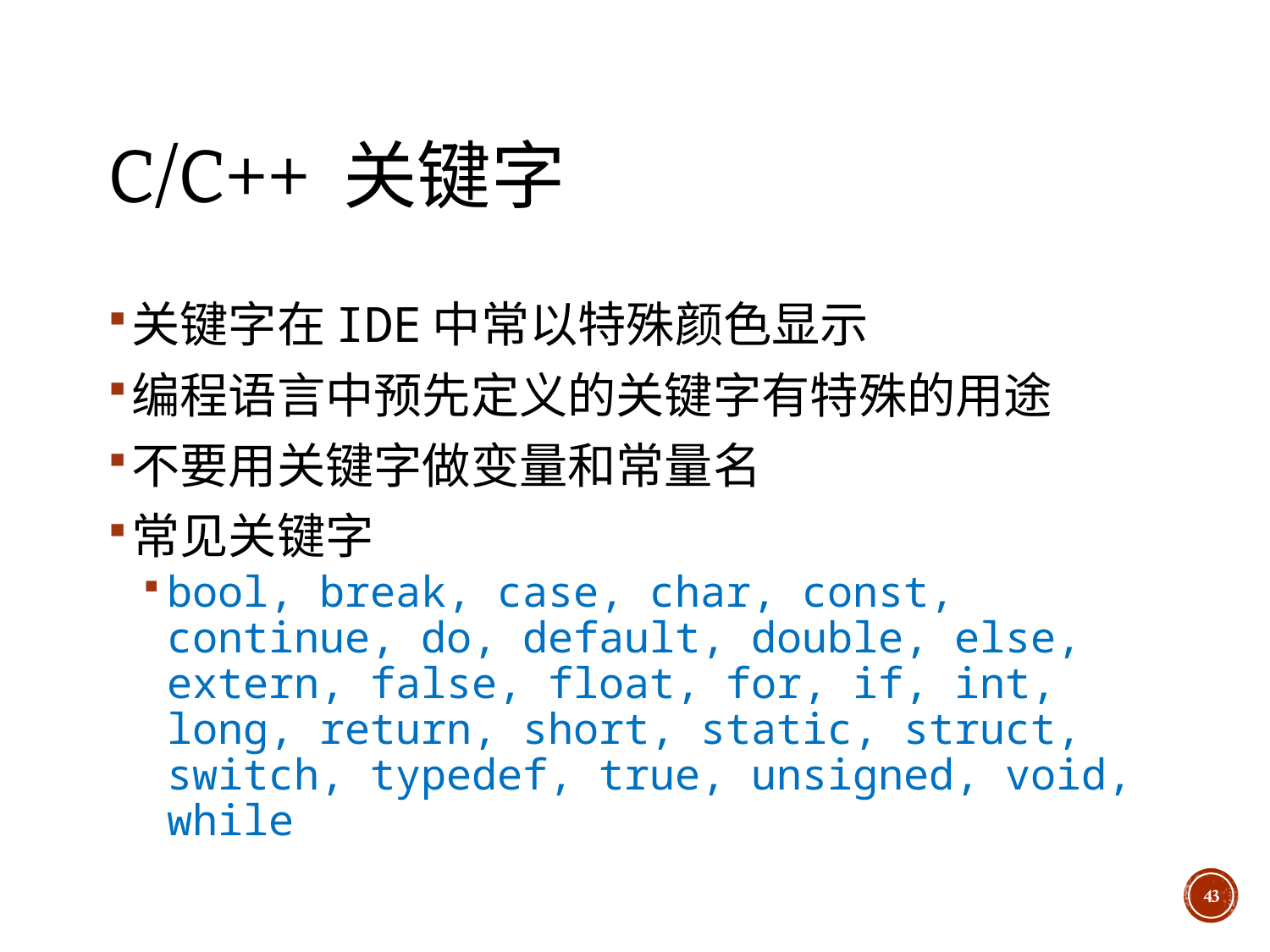

# C/C++ 关键字
关键字在IDE中常以特殊颜色显示
编程语言中预先定义的关键字有特殊的用途
不要用关键字做变量和常量名
常见关键字
bool, break, case, char, const, continue, do, default, double, else, extern, false, float, for, if, int, long, return, short, static, struct, switch, typedef, true, unsigned, void, while

43